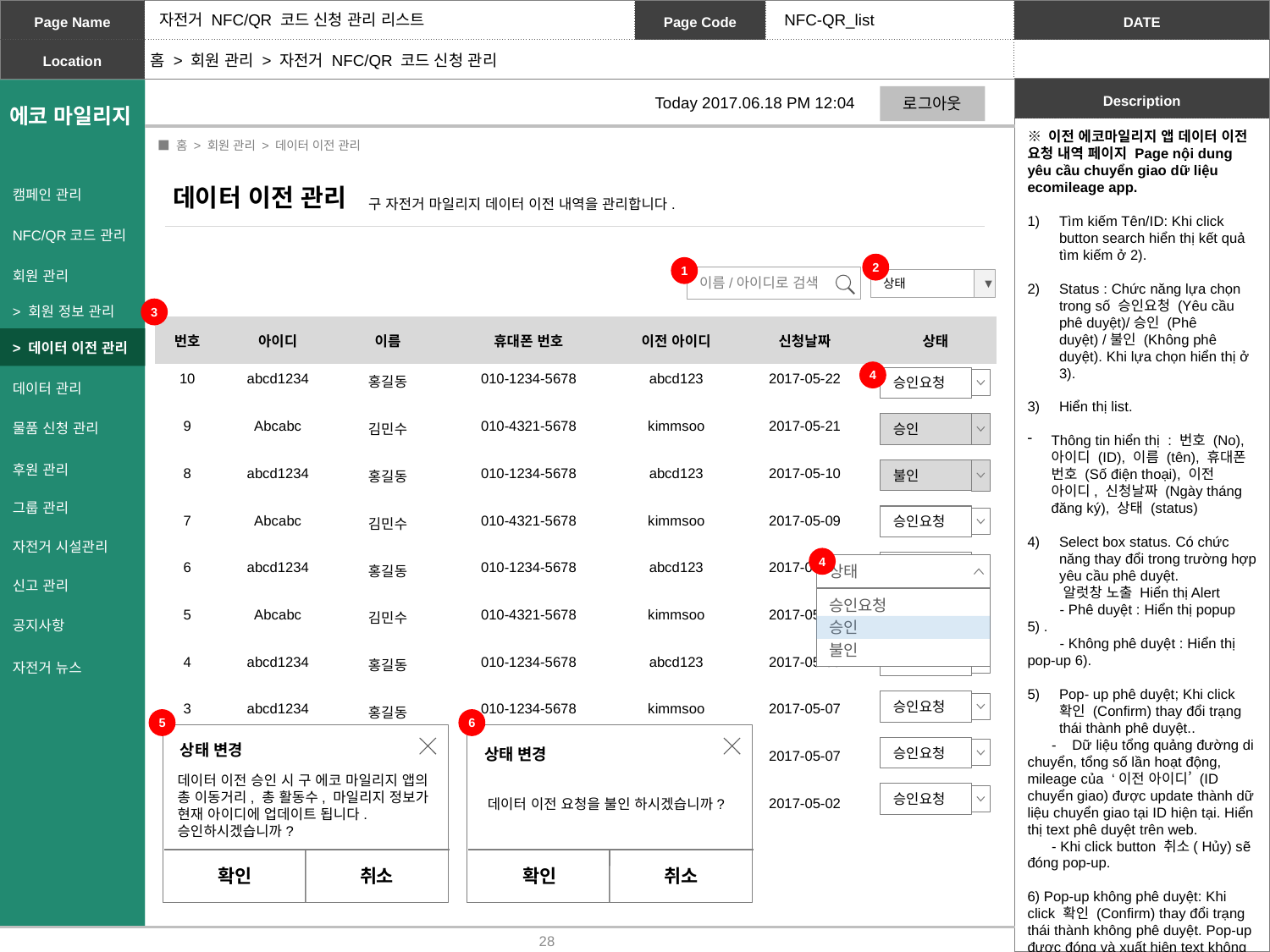

자전거 NFC/QR 코드 신청 관리 리스트
NFC-QR_list
홈 > 회원 관리 > 자전거 NFC/QR 코드 신청 관리

로그아웃
Today 2017.06.18 PM 12:04
에코 마일리지
※ 이전 에코마일리지 앱 데이터 이전 요청 내역 페이지 Page nội dung yêu cầu chuyển giao dữ liệu ecomileage app.

Tìm kiếm Tên/ID: Khi click button search hiển thị kết quả tìm kiếm ở 2).

Status : Chức năng lựa chọn trong số 승인요청 (Yêu cầu phê duyệt)/승인 (Phê duyệt) /불인 (Không phê duyệt). Khi lựa chọn hiển thị ở 3).

Hiển thị list.

Thông tin hiển thị  : 번호 (No), 아이디 (ID), 이름 (tên), 휴대폰 번호 (Số điện thoại), 이전 아이디, 신청날짜 (Ngày tháng đăng ký), 상태 (status)

Select box status. Có chức năng thay đổi trong trường hợp yêu cầu phê duyệt.
        알럿창 노출 Hiển thị Alert
        - Phê duyệt : Hiển thị popup 5) .
        - Không phê duyệt : Hiển thị pop-up 6).

Pop- up phê duyệt; Khi click  확인 (Confirm) thay đổi trạng thái thành phê duyệt..
      -    Dữ liệu tổng quảng đường di chuyển, tổng số lần hoạt động, mileage của  ‘이전 아이디’ (ID chuyển giao) được update thành dữ liệu chuyển giao tại ID hiện tại. Hiển thị text phê duyệt trên web.
      - Khi click button 취소( Hủy) sẽ đóng pop-up.

6) Pop-up không phê duyệt: Khi click 확인 (Confirm) thay đổi trạng thái thành không phê duyệt. Pop-up được đóng và xuất hiện text không phê duyệt ở trên App. Khi click 취소(Hủy) sẽ đóng pop-up.

   ■ 홈 > 회원 관리 > 데이터 이전 관리
캠페인 관리
데이터 이전 관리
구 자전거 마일리지 데이터 이전 내역을 관리합니다.
NFC/QR코드 관리
2
회원 관리
1
이름/아이디로 검색

상태
▼
> 회원 정보 관리
3
| 번호 | 아이디 | 이름 | 휴대폰 번호 | 이전 아이디 | 신청날짜 | 상태 |
| --- | --- | --- | --- | --- | --- | --- |
| 10 | abcd1234 | 홍길동 | 010-1234-5678 | abcd123 | 2017-05-22 |  |
| 9 | Abcabc | 김민수 | 010-4321-5678 | kimmsoo | 2017-05-21 |  |
| 8 | abcd1234 | 홍길동 | 010-1234-5678 | abcd123 | 2017-05-10 |  |
| 7 | Abcabc | 김민수 | 010-4321-5678 | kimmsoo | 2017-05-09 |  |
| 6 | abcd1234 | 홍길동 | 010-1234-5678 | abcd123 | 2017-05-09 |  |
| 5 | Abcabc | 김민수 | 010-4321-5678 | kimmsoo | 2017-05-08 |  |
| 4 | abcd1234 | 홍길동 | 010-1234-5678 | abcd123 | 2017-05-08 |  |
| 3 | abcd1234 | 홍길동 | 010-1234-5678 | kimmsoo | 2017-05-07 |  |
| 2 | abcd1234 | 홍길동 | 010-1234-5678 | abcd123 | 2017-05-07 |  |
| 1 | abcd1234 | 홍길동 | 010-1234-5678 | kimmsoo | 2017-05-02 |  |

> 데이터 이전 관리
4
데이터 관리
승인요청

물품 신청 관리
승인

후원 관리
불인

그룹 관리
승인요청

자전거 시설관리
4
상태

승인요청
승인
불인

승인요청

신고 관리
승인요청

공지사항
승인요청

자전거 뉴스
승인요청

5
6

상태 변경

상태 변경
승인요청

데이터 이전 승인 시 구 에코 마일리지 앱의 총 이동거리, 총 활동수, 마일리지 정보가
현재 아이디에 업데이트 됩니다. 승인하시겠습니까?
승인요청

데이터 이전 요청을 불인 하시겠습니까?
확인
취소
확인
취소
28